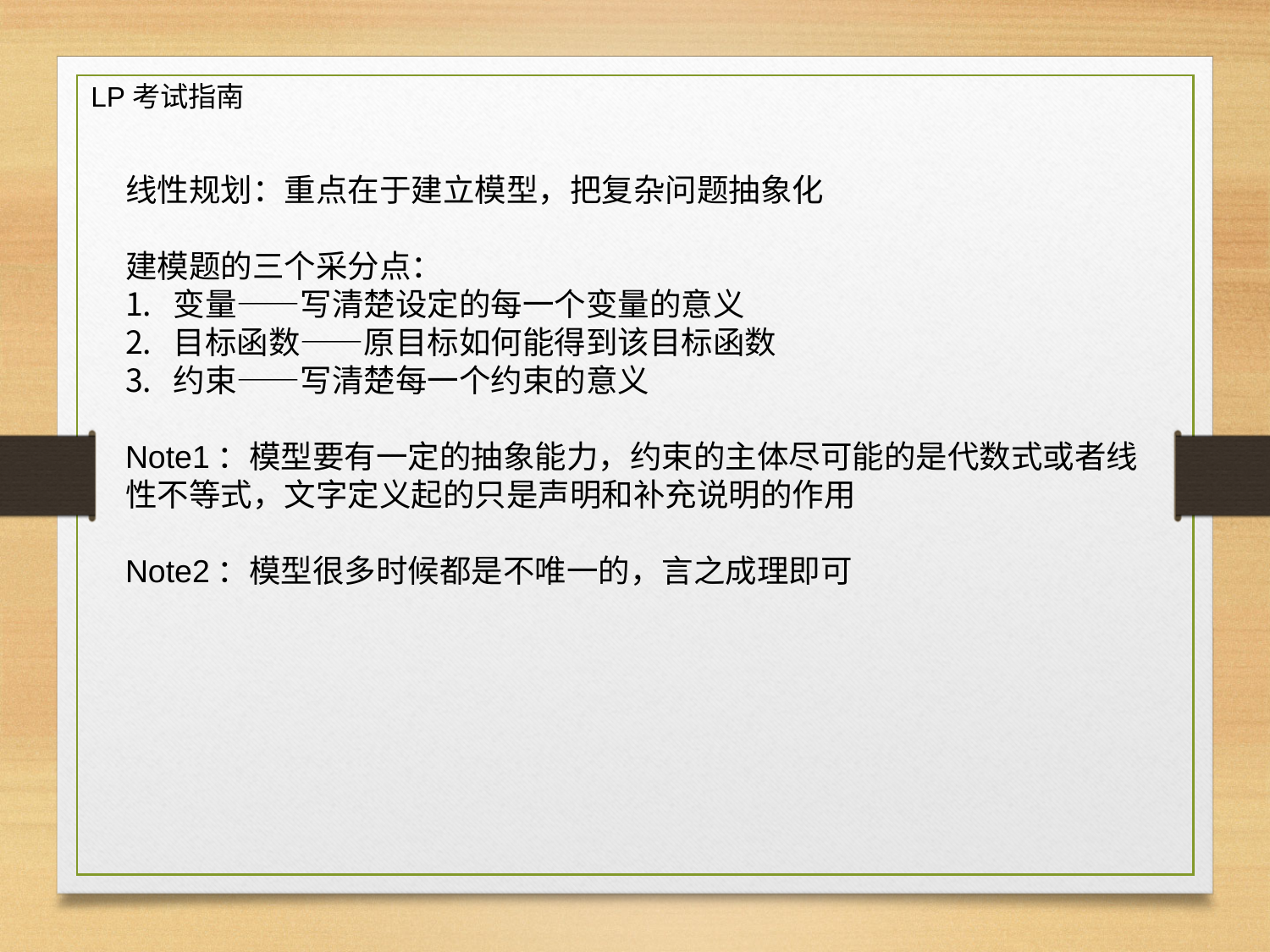

LP考试指南
线性规划：重点在于建立模型，把复杂问题抽象化

建模题的三个采分点：
变量——写清楚设定的每一个变量的意义
目标函数——原目标如何能得到该目标函数
约束——写清楚每一个约束的意义

Note1：模型要有一定的抽象能力，约束的主体尽可能的是代数式或者线性不等式，文字定义起的只是声明和补充说明的作用

Note2：模型很多时候都是不唯一的，言之成理即可